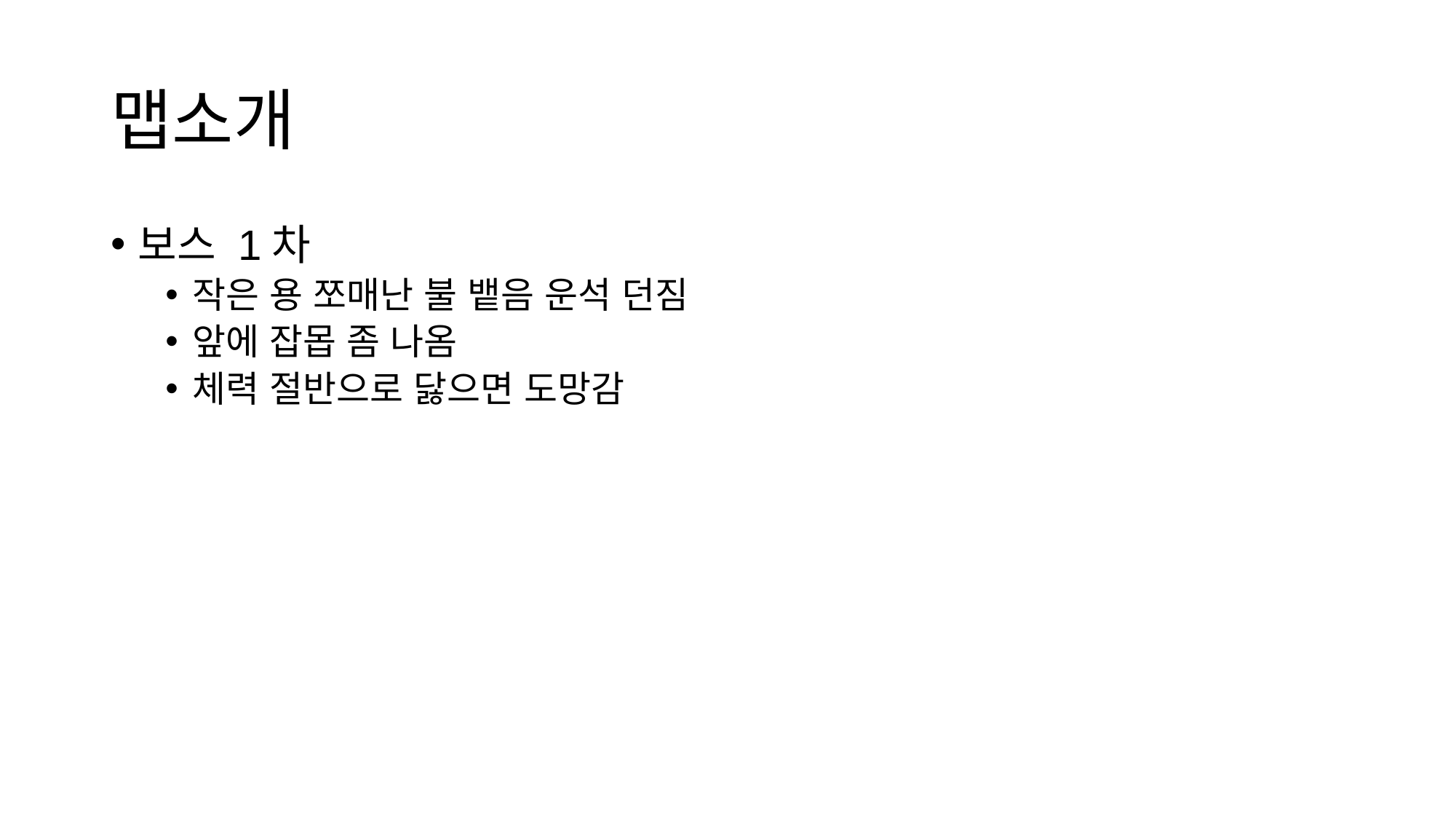

# 맵소개
보스 1차
작은 용 쪼매난 불 뱉음 운석 던짐
앞에 잡몹 좀 나옴
체력 절반으로 닳으면 도망감